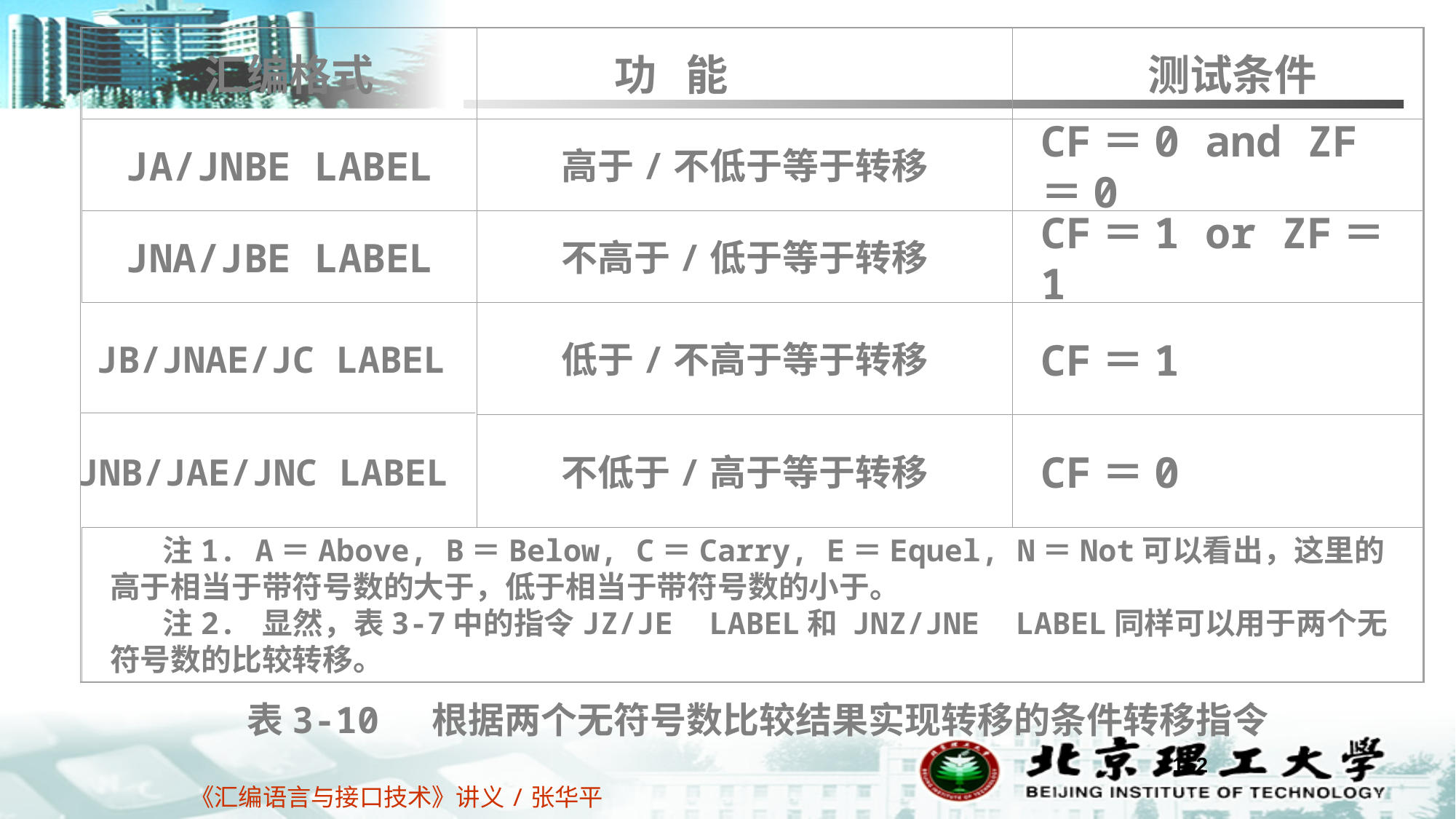

汇编格式

	功   能

  测试条件

JA/JNBE LABEL

高于/不低于等于转移

CF＝0 and ZF＝0

JNA/JBE LABEL

不高于/低于等于转移

CF＝1 or ZF＝1

JB/JNAE/JC LABEL

低于/不高于等于转移

CF＝1

JNB/JAE/JNC LABEL

不低于/高于等于转移

CF＝0

  注1. A＝Above, B＝Below, C＝Carry, E＝Equel, N＝Not可以看出，这里的高于相当于带符号数的大于，低于相当于带符号数的小于。
  注2. 显然，表3-7中的指令JZ/JE  LABEL和 JNZ/JNE  LABEL同样可以用于两个无符号数的比较转移。
表3-10  根据两个无符号数比较结果实现转移的条件转移指令
152